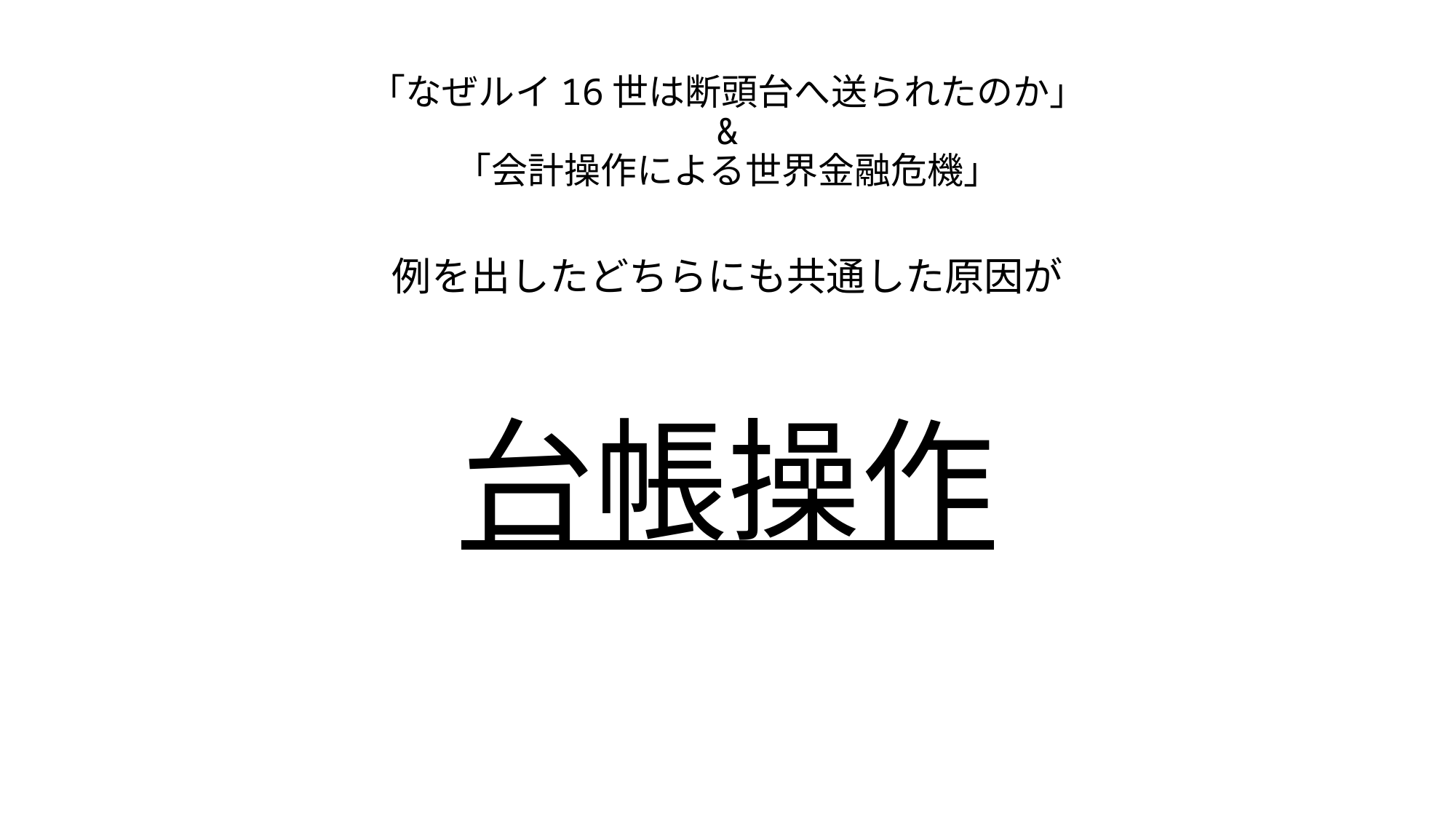

# 「なぜルイ16世は断頭台へ送られたのか」 & 「会計操作による世界金融危機」
例を出したどちらにも共通した原因が
台帳操作